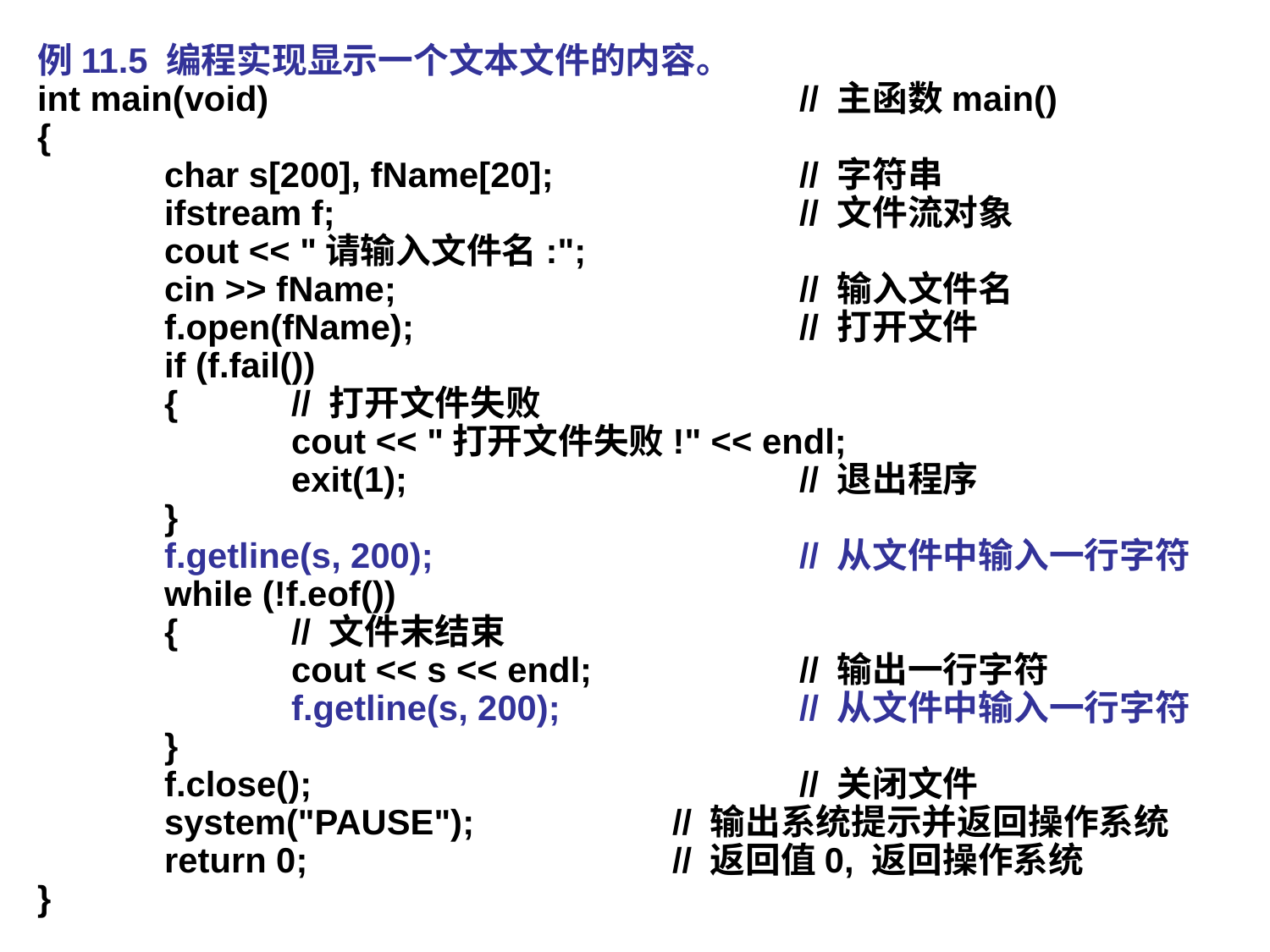

例11.5 编程实现显示一个文本文件的内容。
int main(void)					// 主函数main()
{
	char s[200], fName[20];		// 字符串
	ifstream f;				// 文件流对象
	cout << "请输入文件名:";
	cin >> fName;				// 输入文件名
	f.open(fName);				// 打开文件
	if (f.fail())
	{	// 打开文件失败
		cout << "打开文件失败!" << endl;
		exit(1);				// 退出程序
	}
	f.getline(s, 200);			// 从文件中输入一行字符
	while (!f.eof())
	{	// 文件末结束
		cout << s << endl;		// 输出一行字符
		f.getline(s, 200);		// 从文件中输入一行字符
	}
	f.close();				// 关闭文件
	system("PAUSE"); 		// 输出系统提示并返回操作系统
	return 0;                    		// 返回值0, 返回操作系统
}